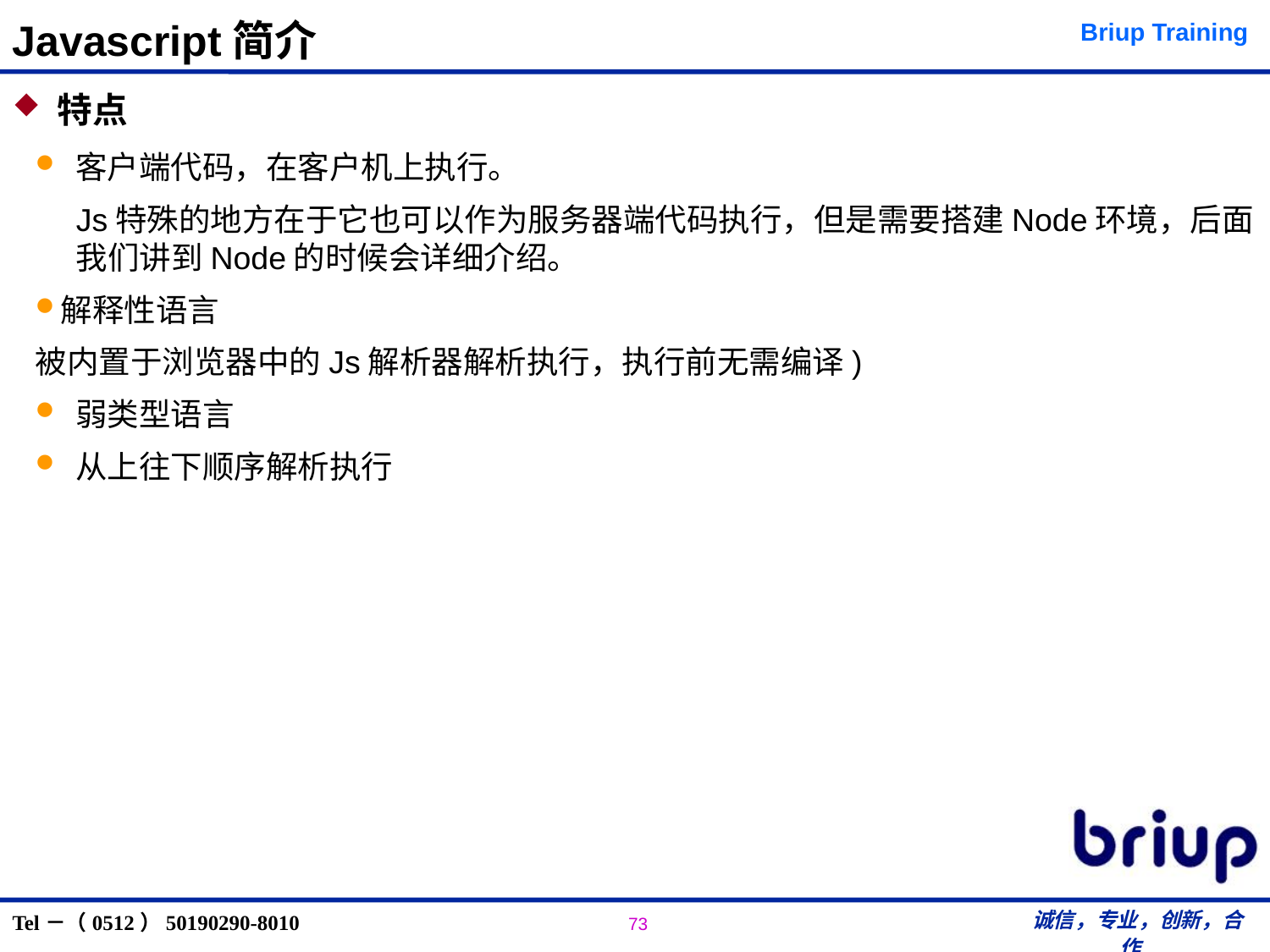

# Javascript简介
 特点
 客户端代码，在客户机上执行。
Js特殊的地方在于它也可以作为服务器端代码执行，但是需要搭建Node环境，后面我们讲到Node的时候会详细介绍。
解释性语言
被内置于浏览器中的Js解析器解析执行，执行前无需编译)
 弱类型语言
 从上往下顺序解析执行